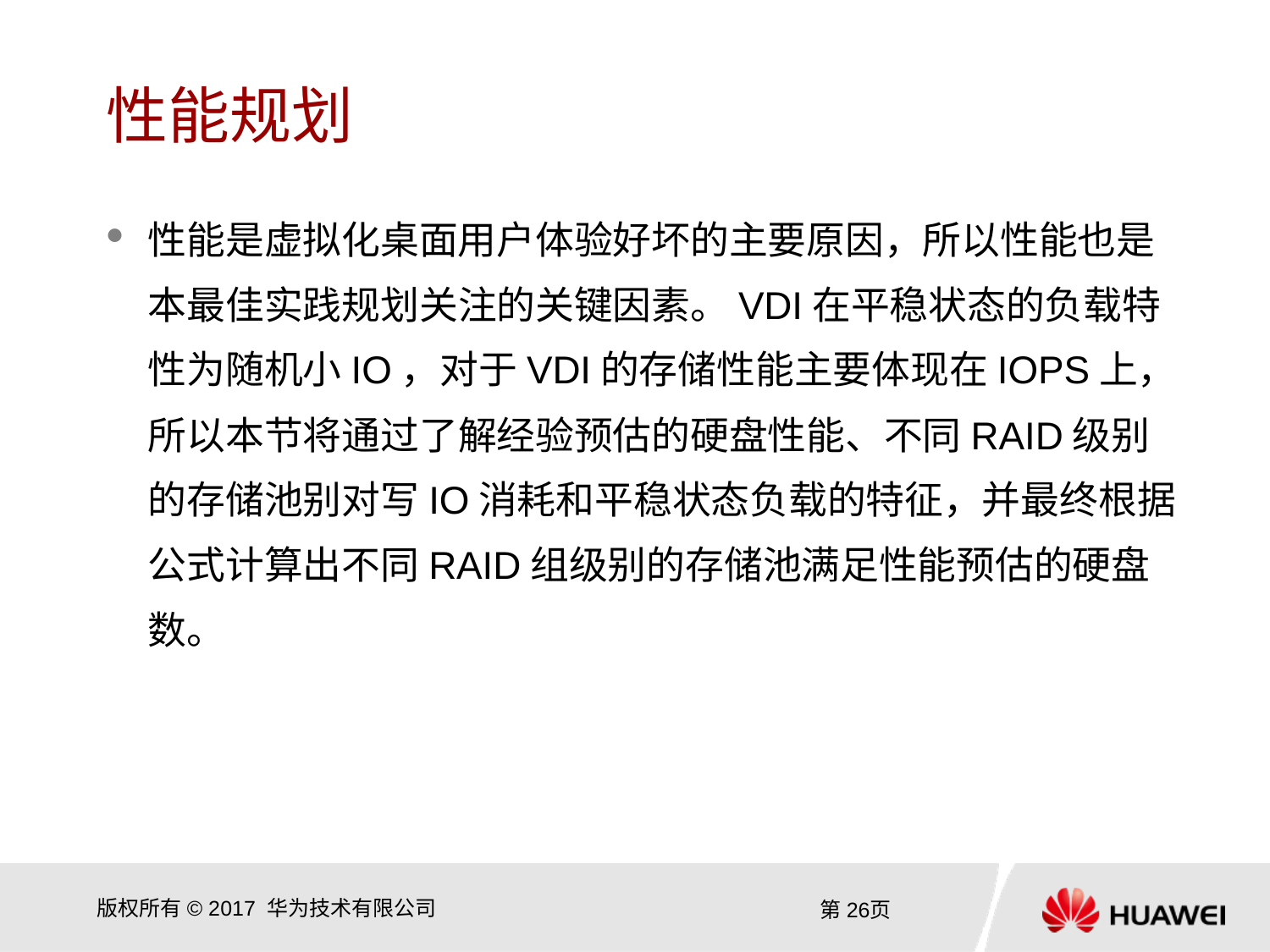

# 性能规划
性能是虚拟化桌面用户体验好坏的主要原因，所以性能也是本最佳实践规划关注的关键因素。VDI在平稳状态的负载特性为随机小IO，对于VDI的存储性能主要体现在IOPS上，所以本节将通过了解经验预估的硬盘性能、不同RAID级别的存储池别对写IO消耗和平稳状态负载的特征，并最终根据公式计算出不同RAID组级别的存储池满足性能预估的硬盘数。